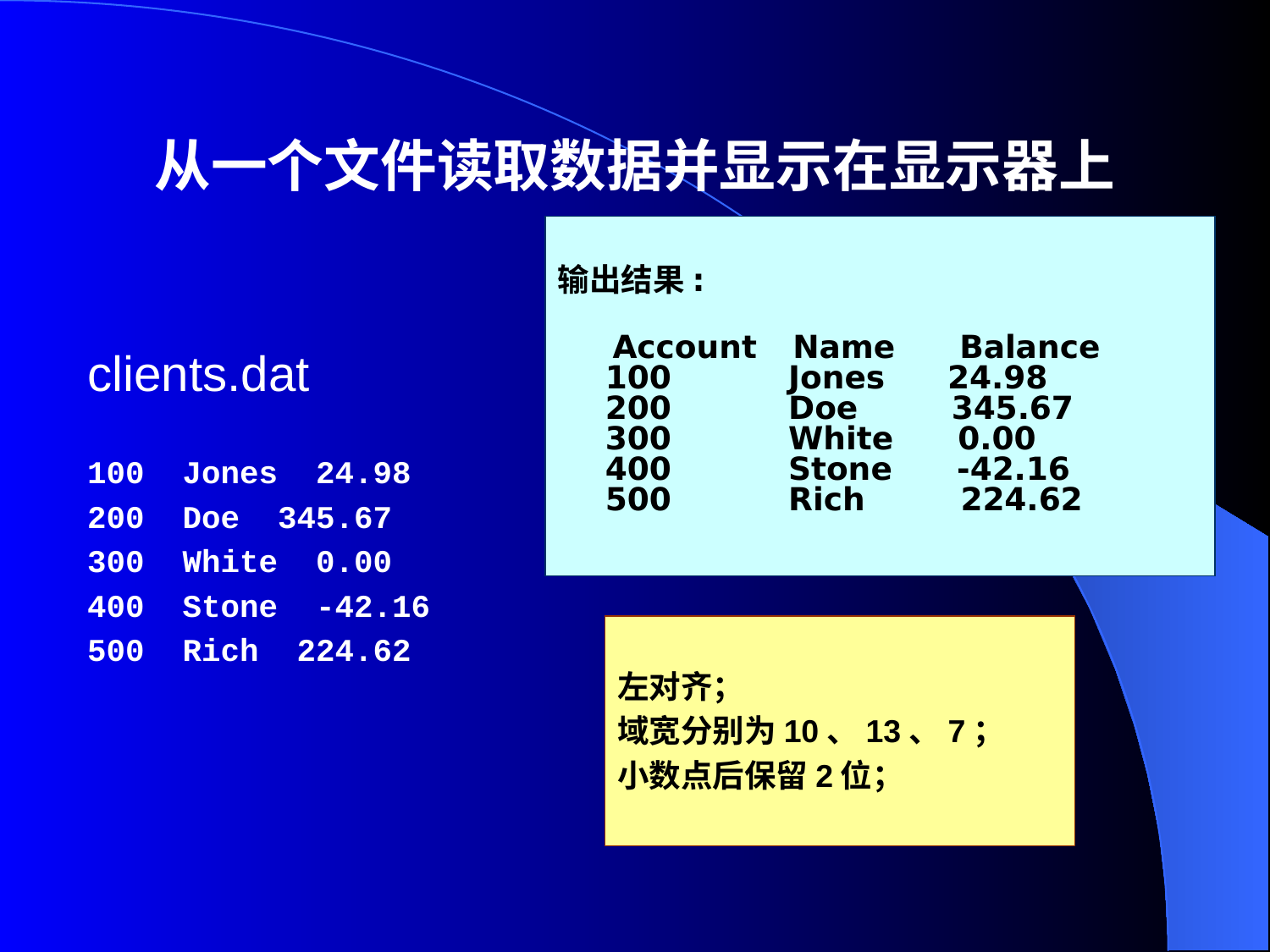

# 从一个文件读取数据并显示在显示器上

输出结果:
     Account    Name       Balance
100            Jones       24.98
200            Doe          345.67
300            White       0.00
400            Stone       -42.16
500            Rich          224.62
clients.dat

100  Jones  24.98
200  Doe  345.67
300  White  0.00
400  Stone  -42.16
500  Rich  224.62

左对齐；
域宽分别为10、13、7；
小数点后保留2位；